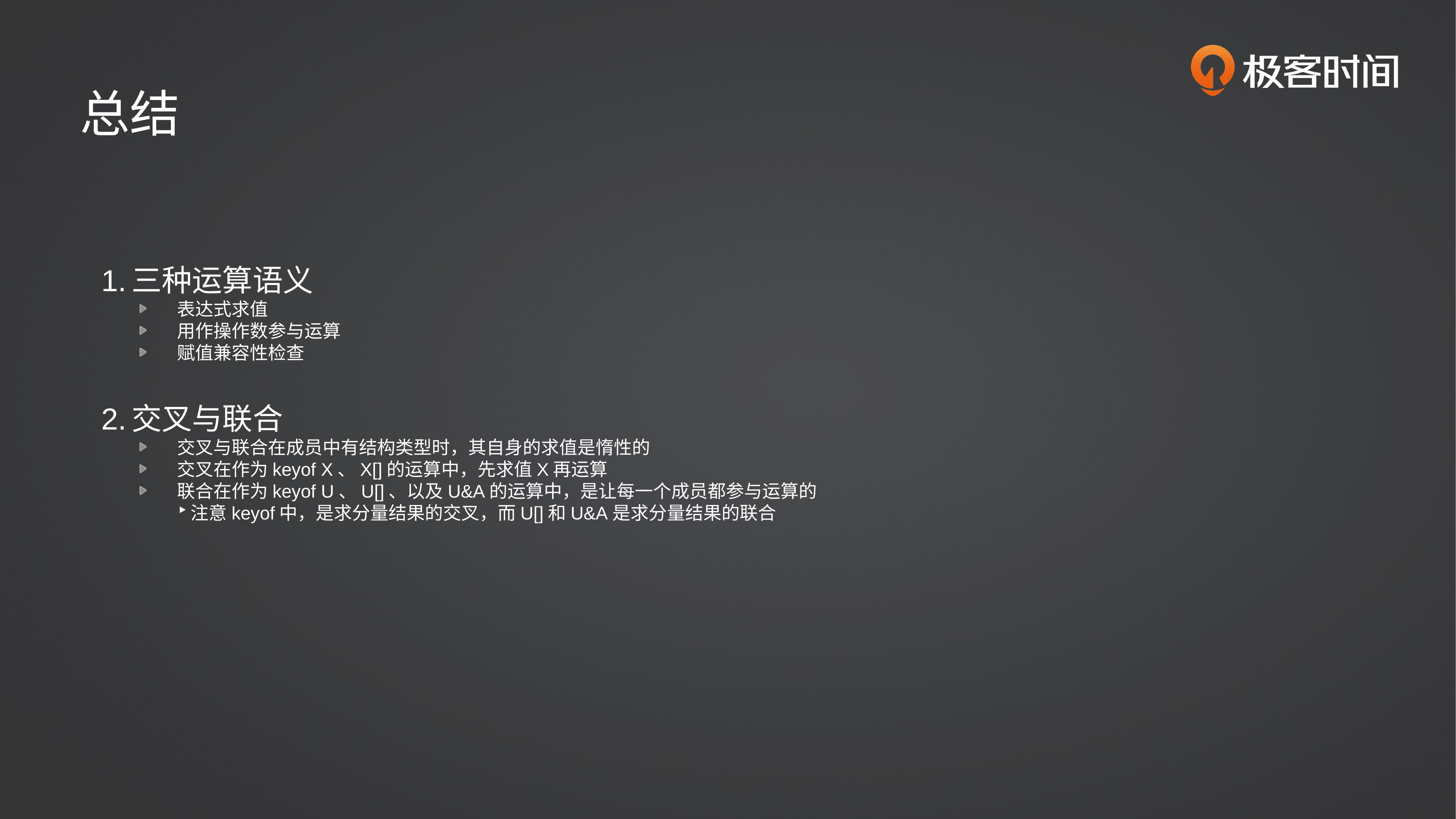

总结
三种运算语义
表达式求值
用作操作数参与运算
赋值兼容性检查

交叉与联合
交叉与联合在成员中有结构类型时，其自身的求值是惰性的
交叉在作为keyof X、X[]的运算中，先求值X再运算
联合在作为keyof U、U[]、以及U&A的运算中，是让每一个成员都参与运算的
注意keyof中，是求分量结果的交叉，而U[]和U&A是求分量结果的联合